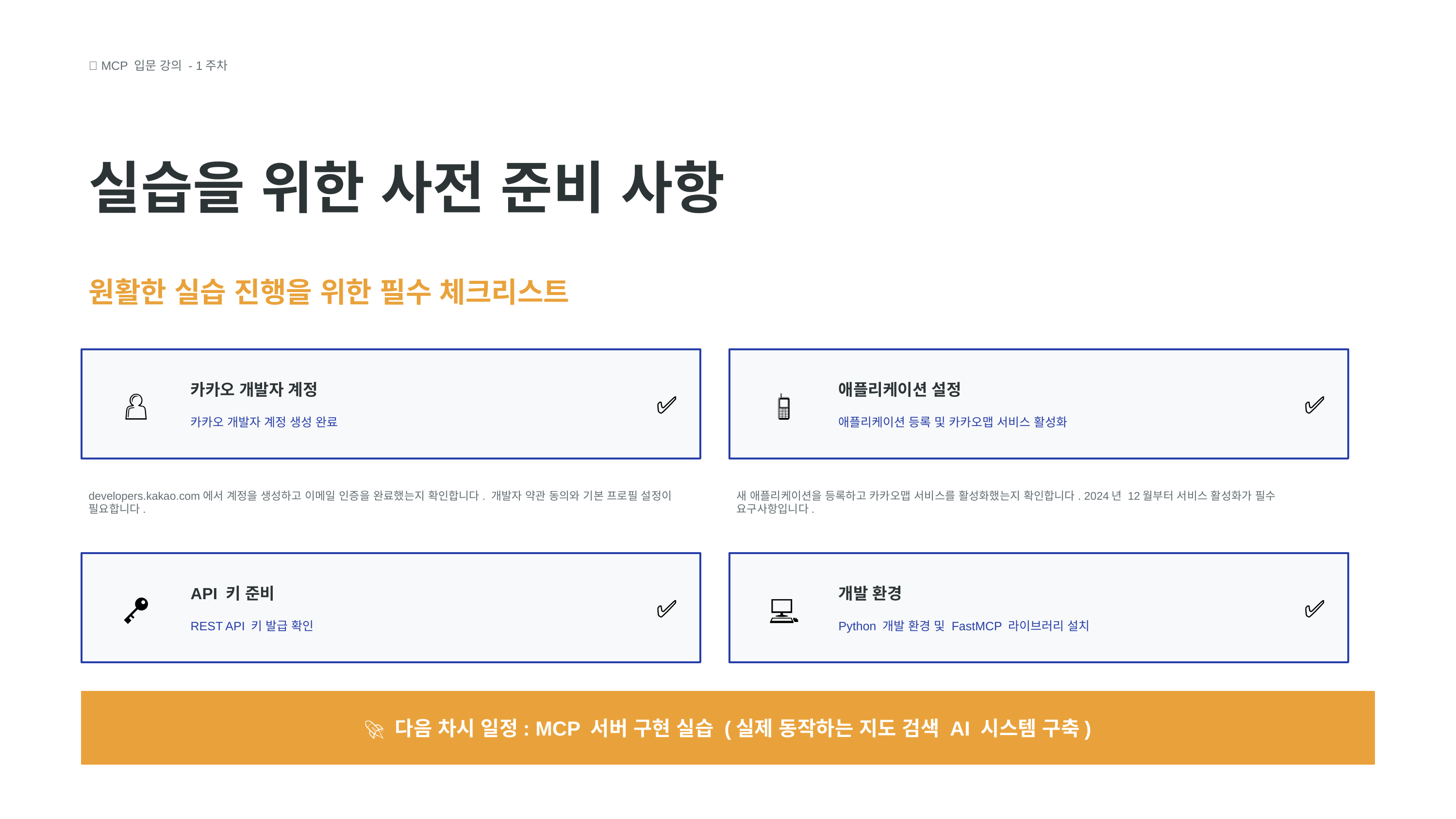

🧩 MCP 입문 강의 - 1주차
실습을 위한 사전 준비 사항
원활한 실습 진행을 위한 필수 체크리스트

👤
카카오 개발자 계정
✅
📱
애플리케이션 설정
✅
카카오 개발자 계정 생성 완료
애플리케이션 등록 및 카카오맵 서비스 활성화
developers.kakao.com에서 계정을 생성하고 이메일 인증을 완료했는지 확인합니다. 개발자 약관 동의와 기본 프로필 설정이 필요합니다.
새 애플리케이션을 등록하고 카카오맵 서비스를 활성화했는지 확인합니다. 2024년 12월부터 서비스 활성화가 필수 요구사항입니다.

🔑
API 키 준비
✅
💻
개발 환경
✅
REST API 키 발급 확인
Python 개발 환경 및 FastMCP 라이브러리 설치
애플리케이션 설정에서 REST API 키를 확인하고 안전하게 보관했는지 점검합니다. 키를 테스트 호출로 검증해보는 것이 좋습니다.
Python 3.8 이상 버전이 설치되어 있고, FastMCP 라이브러리와 필요한 종속성들이 설치되었는지 확인합니다. 가상 환경 사용을 권장합니다.

🚀 다음 차시 일정: MCP 서버 구현 실습 (실제 동작하는 지도 검색 AI 시스템 구축)